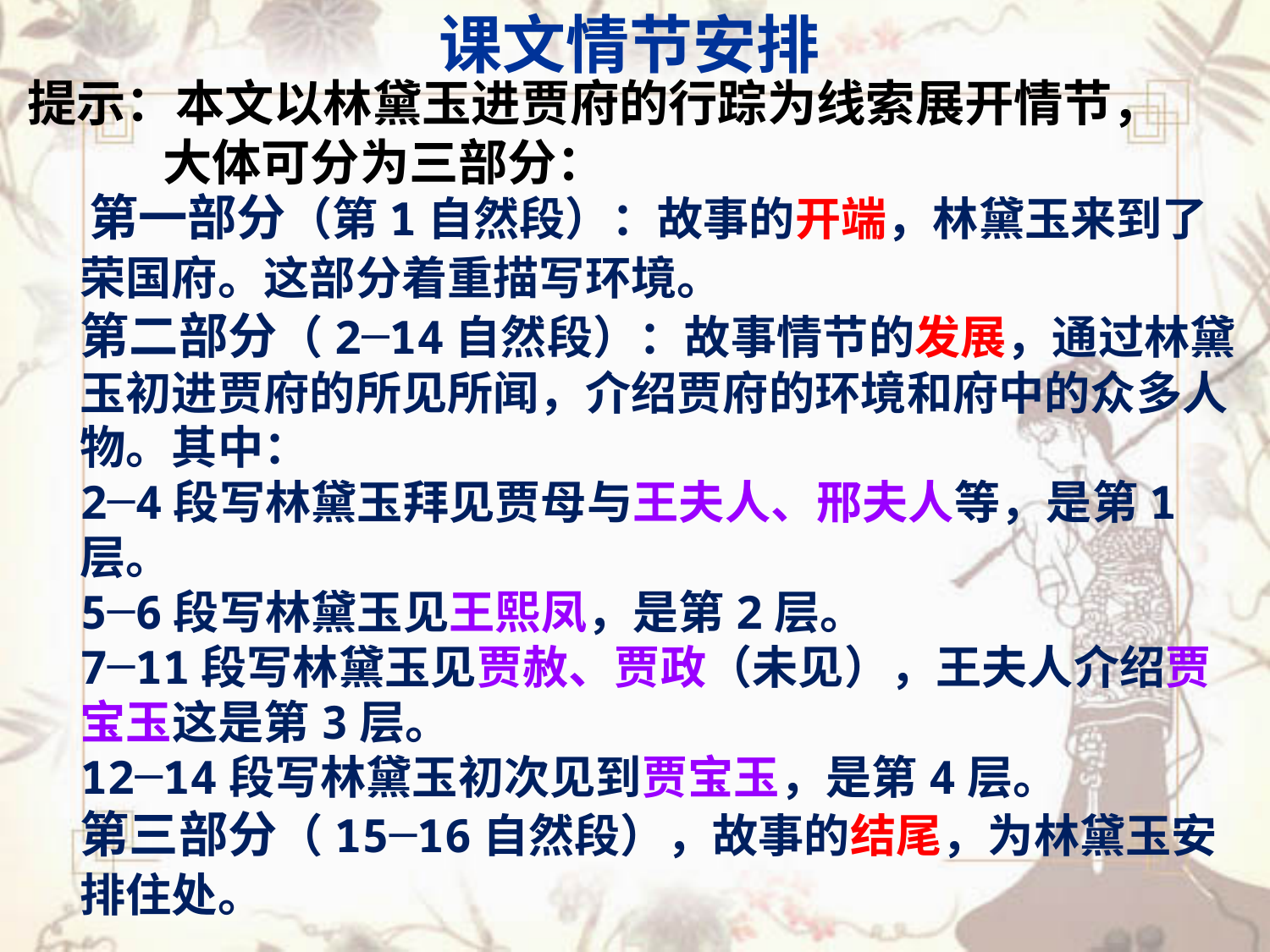

# 课文情节安排
提示：本文以林黛玉进贾府的行踪为线索展开情节，
           大体可分为三部分：
    第一部分（第1自然段）：故事的开端，林黛玉来到了荣国府。这部分着重描写环境。
第二部分（2─14自然段）：故事情节的发展，通过林黛玉初进贾府的所见所闻，介绍贾府的环境和府中的众多人物。其中：
2─4段写林黛玉拜见贾母与王夫人、邢夫人等，是第1层。
5─6段写林黛玉见王熙凤，是第2层。
7─11段写林黛玉见贾赦、贾政（未见），王夫人介绍贾宝玉这是第3层。
12─14段写林黛玉初次见到贾宝玉，是第4层。
第三部分（15─16自然段），故事的结尾，为林黛玉安排住处。